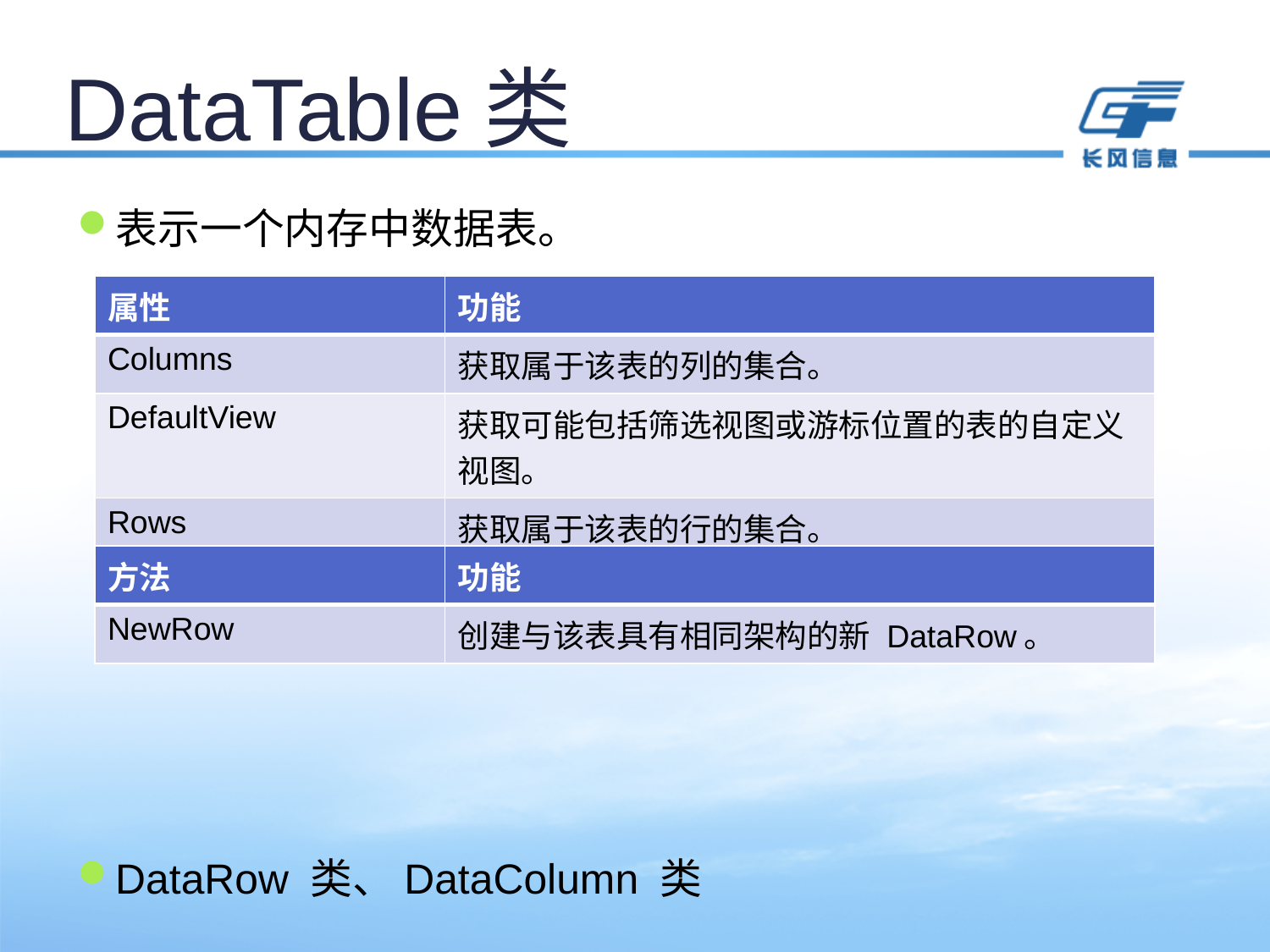

# DataTable类
表示一个内存中数据表。

DataRow 类、DataColumn 类

| 属性 | 功能 |
| --- | --- |
| Columns | 获取属于该表的列的集合。 |
| DefaultView | 获取可能包括筛选视图或游标位置的表的自定义视图。 |
| Rows | 获取属于该表的行的集合。 |
| 方法 | 功能 |
| --- | --- |
| NewRow | 创建与该表具有相同架构的新 DataRow。 |